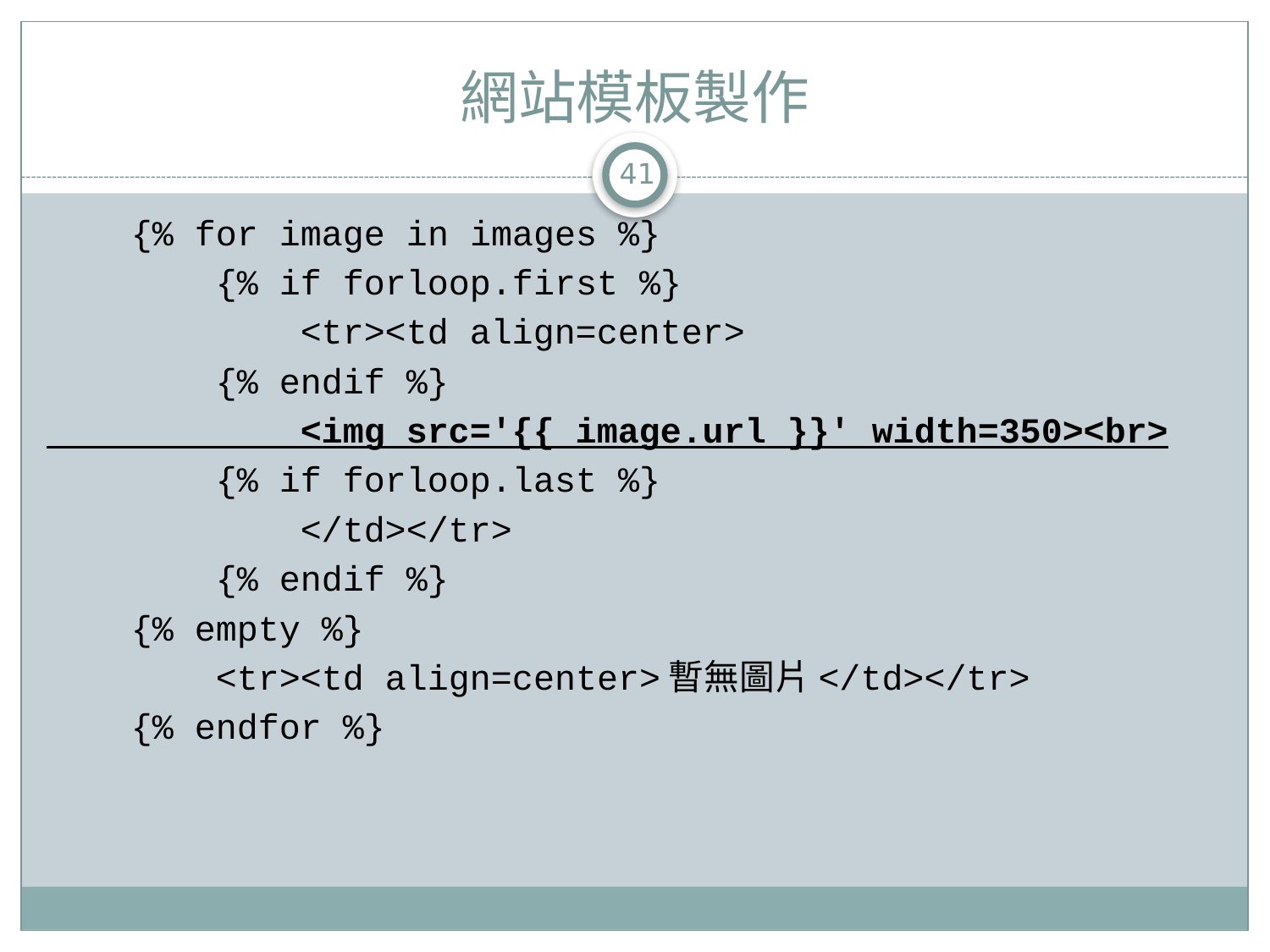

# 網站模板製作
41
    {% for image in images %}
        {% if forloop.first %}
            <tr><td align=center>
        {% endif %}
            <img src='{{ image.url }}' width=350><br>
        {% if forloop.last %}
            </td></tr>
        {% endif %}
    {% empty %}
        <tr><td align=center>暫無圖片</td></tr>
    {% endfor %}